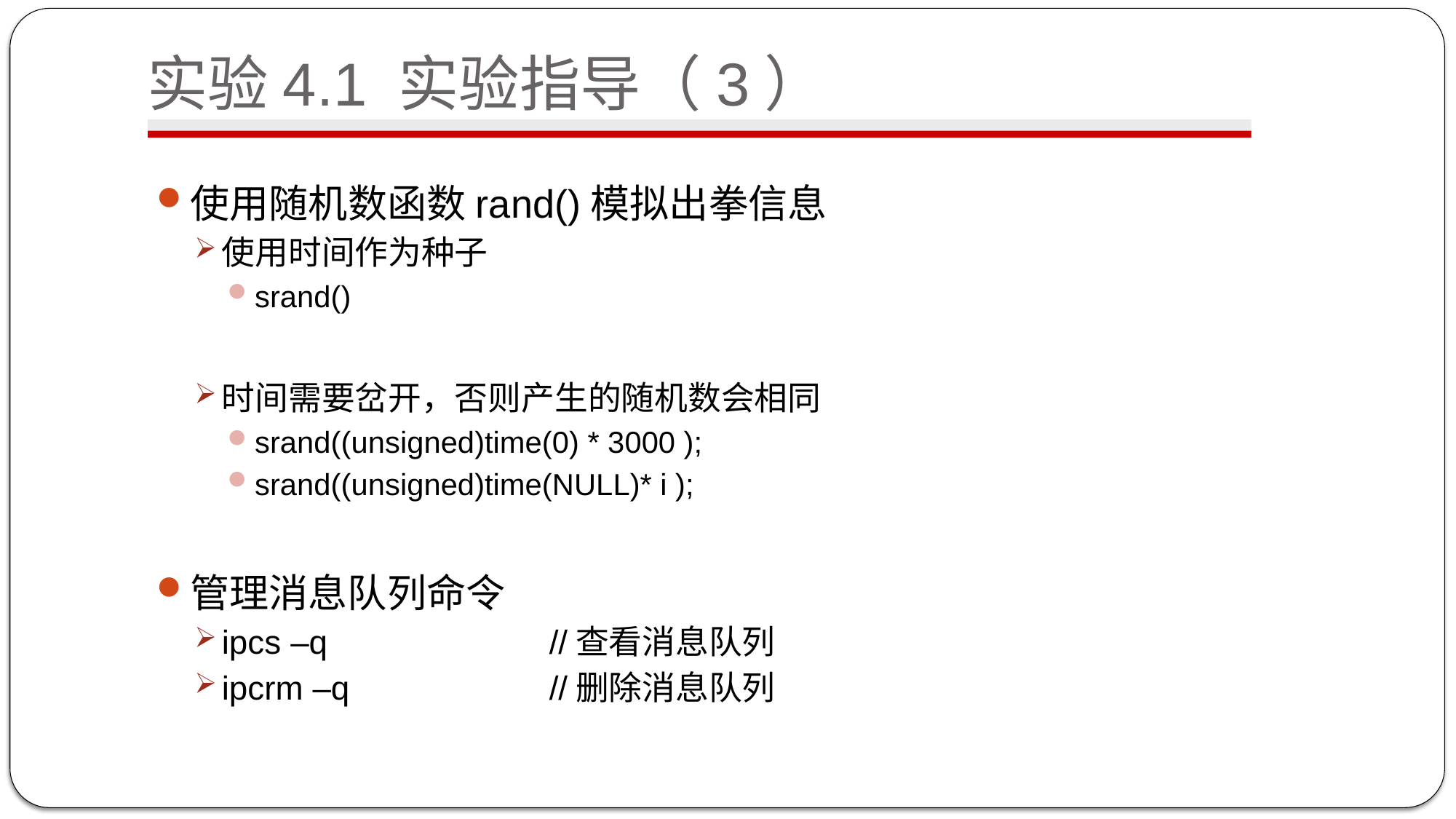

# 实验4.1 实验指导（3）
使用随机数函数rand()模拟出拳信息
使用时间作为种子
srand()

时间需要岔开，否则产生的随机数会相同
srand((unsigned)time(0) * 3000 );
srand((unsigned)time(NULL)* i );

管理消息队列命令
ipcs –q    		//查看消息队列
ipcrm –q   		//删除消息队列